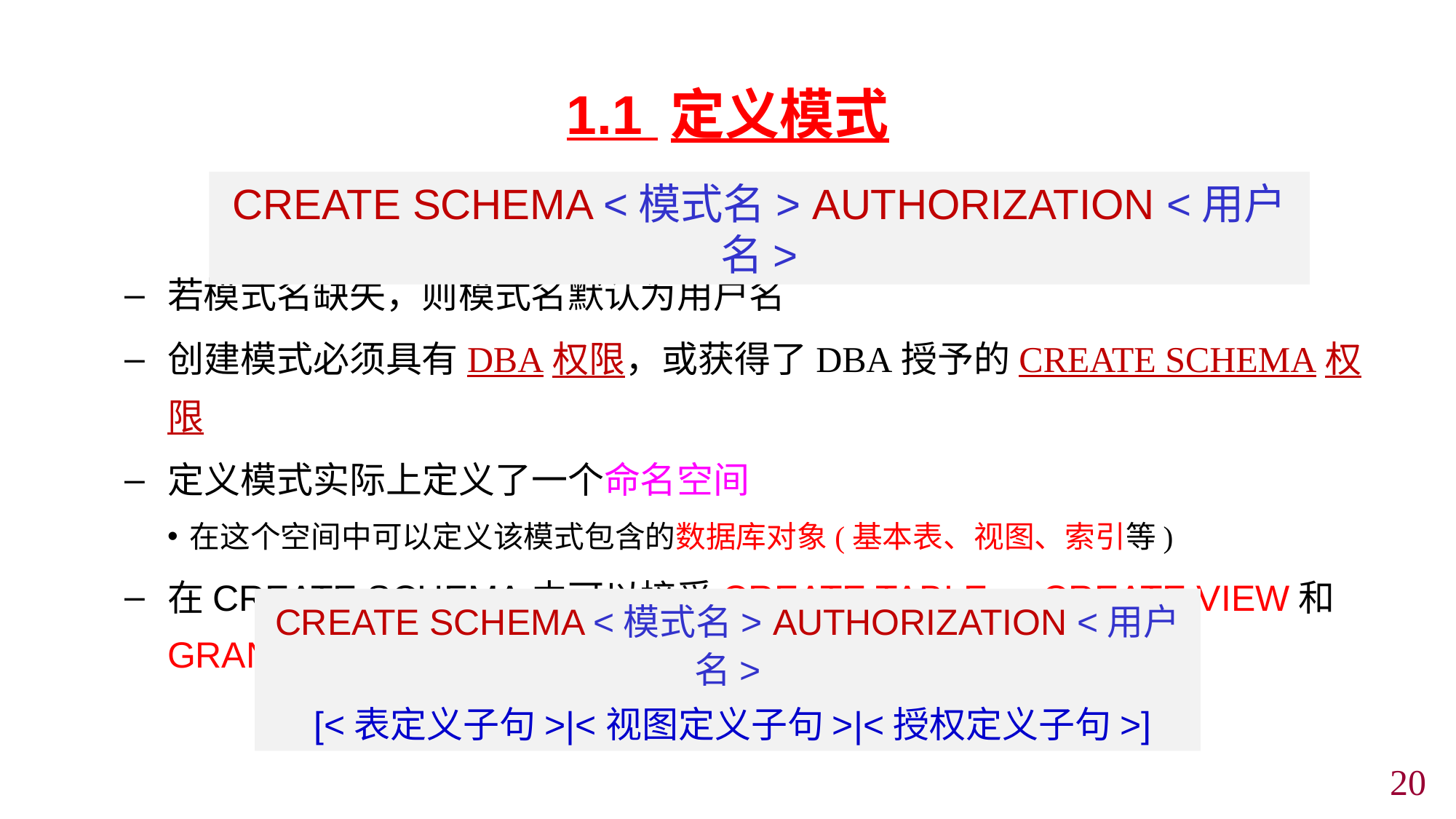

1.1 定义模式

若模式名缺失，则模式名默认为用户名
创建模式必须具有DBA权限，或获得了DBA授予的CREATE SCHEMA权限
定义模式实际上定义了一个命名空间
在这个空间中可以定义该模式包含的数据库对象(基本表、视图、索引等)
在CREATE SCHEMA中可以接受CREATE TABLE，CREATE VIEW和GRANT子句
CREATE SCHEMA <模式名> AUTHORIZATION <用户名>
CREATE SCHEMA <模式名> AUTHORIZATION <用户名>
 [<表定义子句>|<视图定义子句>|<授权定义子句>]
20